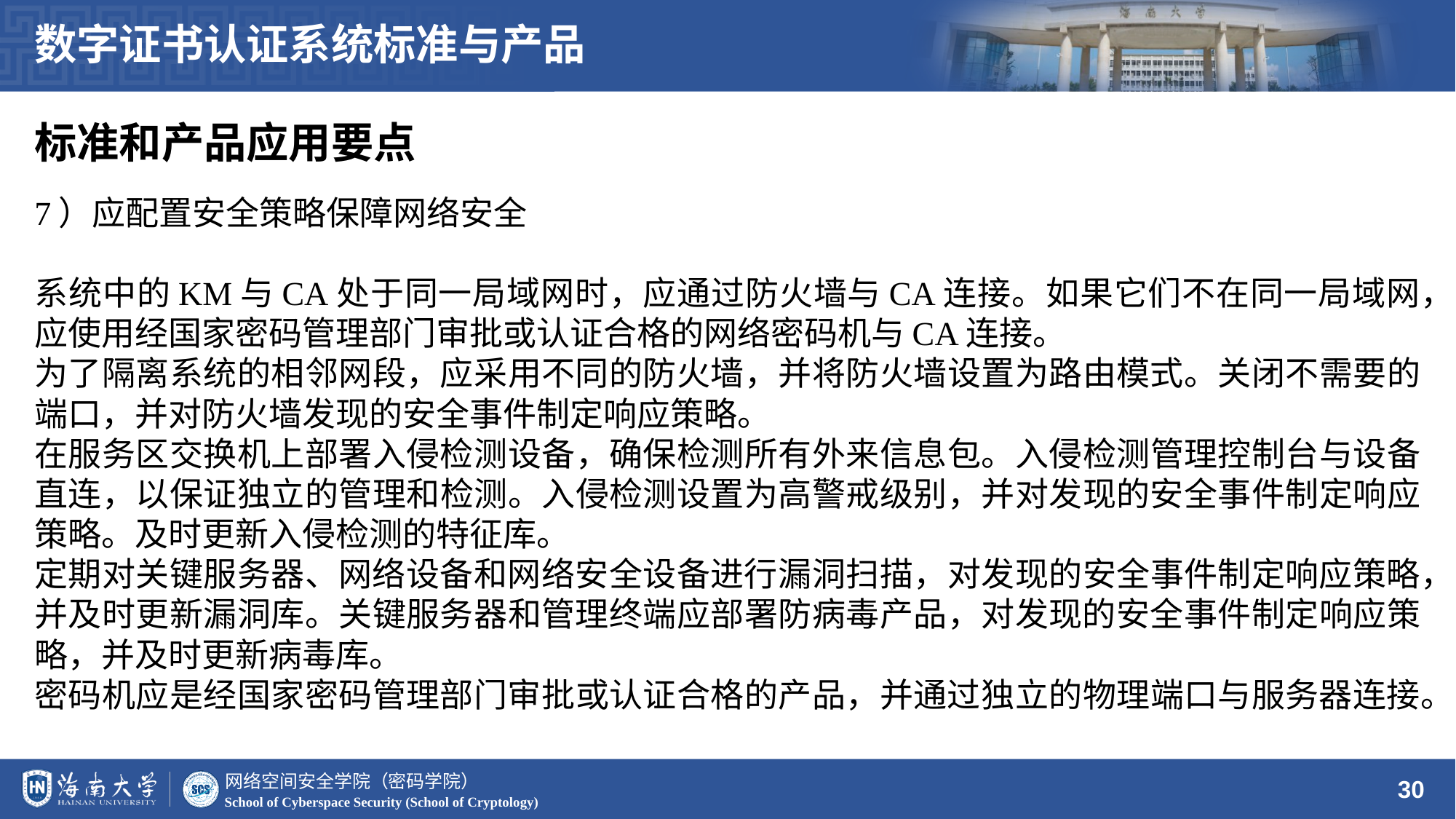

数字证书认证系统标准与产品
标准和产品应用要点
7）应配置安全策略保障网络安全

系统中的KM与CA处于同一局域网时，应通过防火墙与CA连接。如果它们不在同一局域网，应使用经国家密码管理部门审批或认证合格的网络密码机与CA连接。
为了隔离系统的相邻网段，应采用不同的防火墙，并将防火墙设置为路由模式。关闭不需要的端口，并对防火墙发现的安全事件制定响应策略。
在服务区交换机上部署入侵检测设备，确保检测所有外来信息包。入侵检测管理控制台与设备直连，以保证独立的管理和检测。入侵检测设置为高警戒级别，并对发现的安全事件制定响应策略。及时更新入侵检测的特征库。
定期对关键服务器、网络设备和网络安全设备进行漏洞扫描，对发现的安全事件制定响应策略，并及时更新漏洞库。关键服务器和管理终端应部署防病毒产品，对发现的安全事件制定响应策略，并及时更新病毒库。
密码机应是经国家密码管理部门审批或认证合格的产品，并通过独立的物理端口与服务器连接。
30